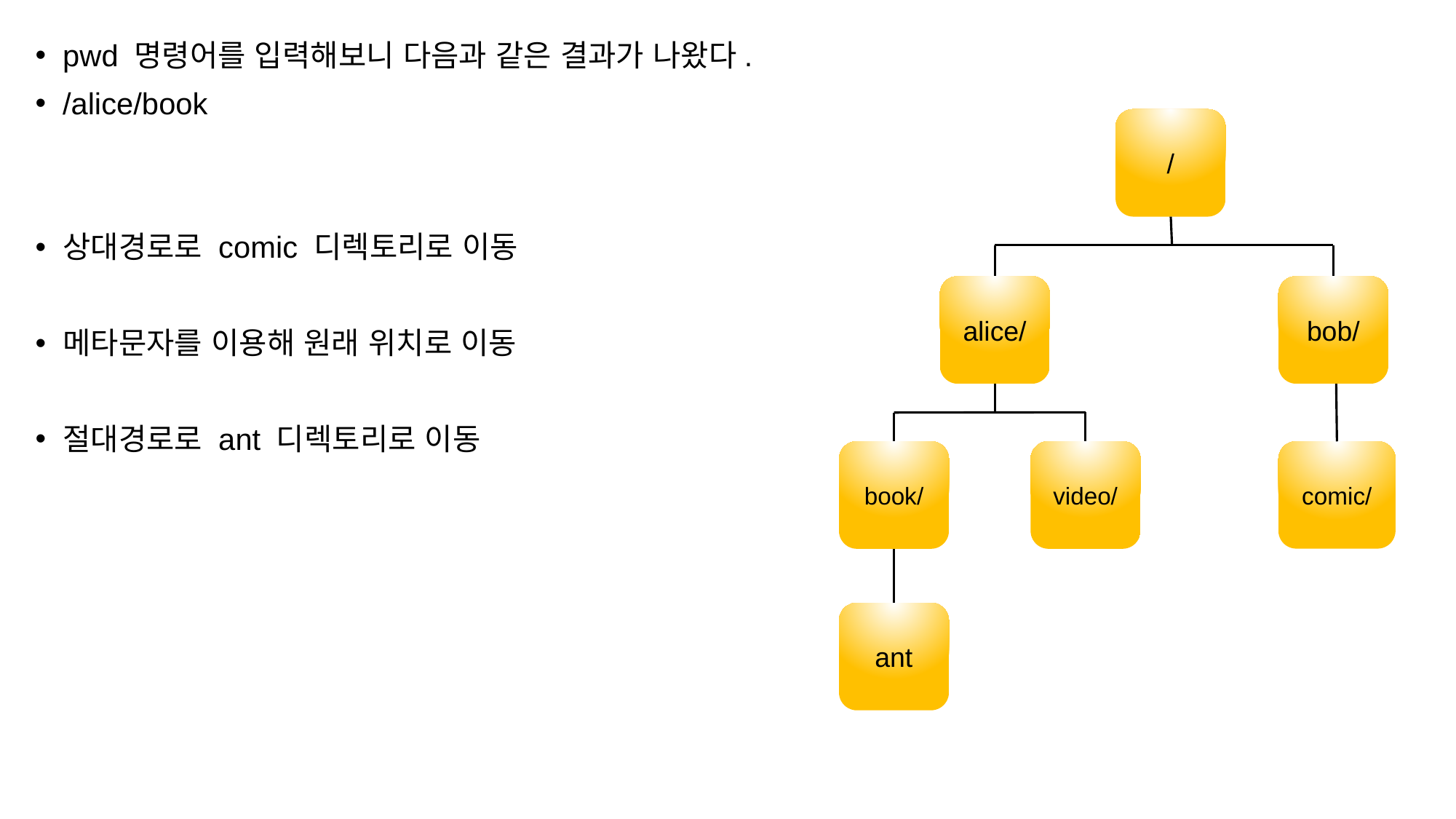

pwd 명령어를 입력해보니 다음과 같은 결과가 나왔다.
/alice/book

상대경로로 comic 디렉토리로 이동

메타문자를 이용해 원래 위치로 이동

절대경로로 ant 디렉토리로 이동
/
alice/
bob/
video/
book/
comic/
ant